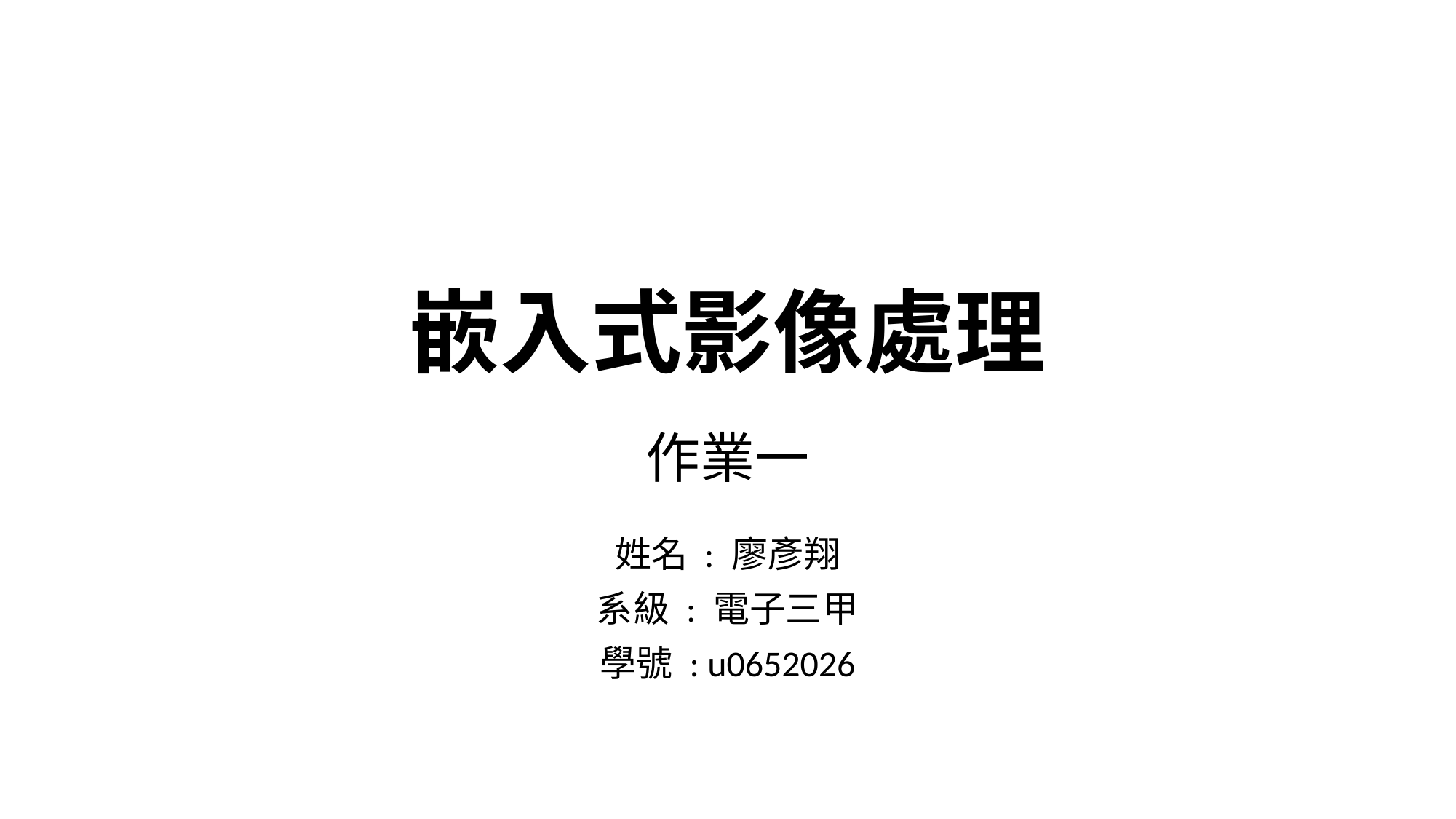

# 嵌入式影像處理
作業一

姓名 : 廖彥翔
系級 : 電子三甲
學號 : u0652026